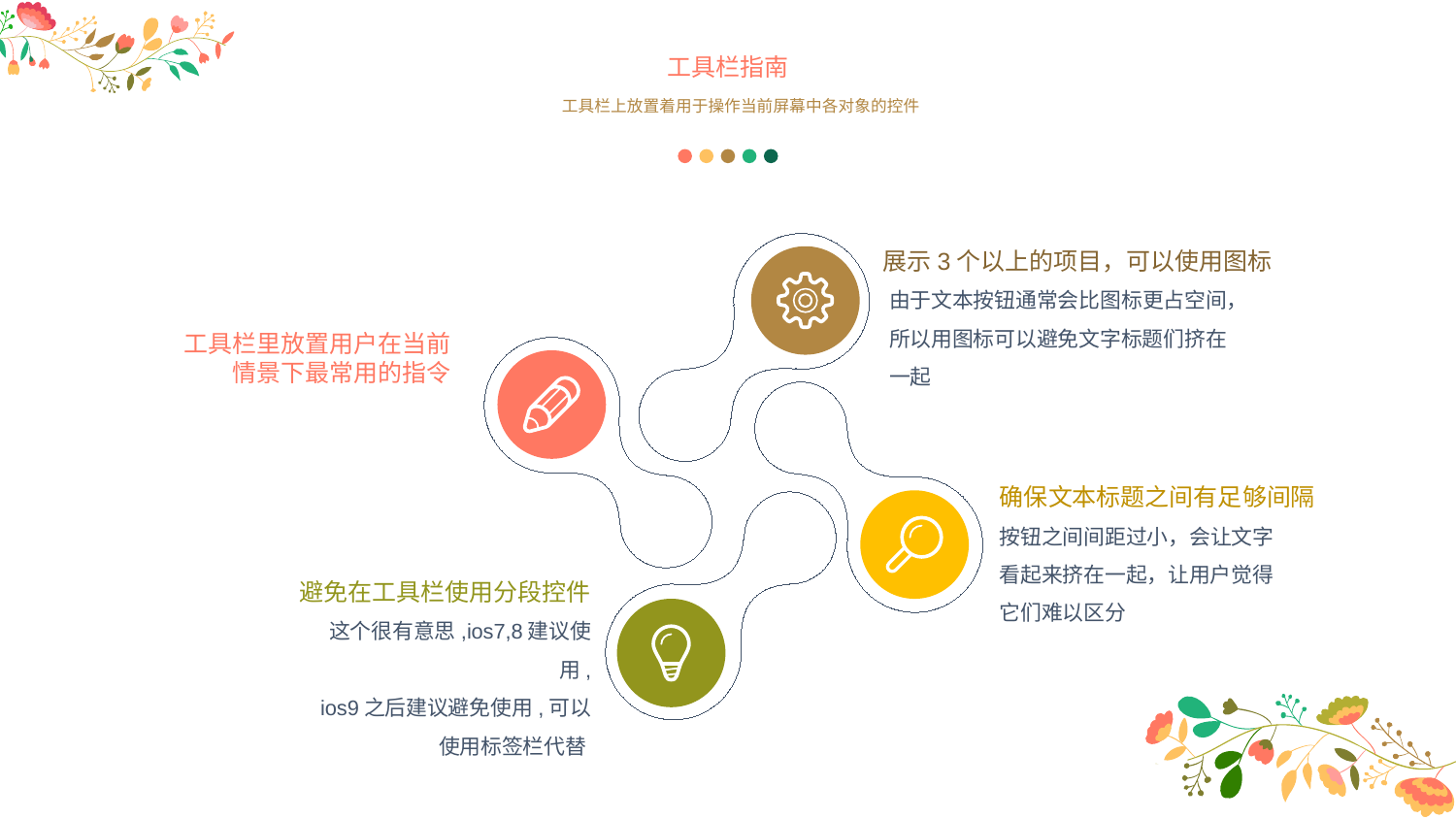

工具栏指南
工具栏上放置着用于操作当前屏幕中各对象的控件

展示3个以上的项目，可以使用图标

由于文本按钮通常会比图标更占空间，所以用图标可以避免文字标题们挤在一起

工具栏里放置用户在当前
情景下最常用的指令

确保文本标题之间有足够间隔

按钮之间间距过小，会让文字看起来挤在一起，让用户觉得它们难以区分

避免在工具栏使用分段控件
这个很有意思,ios7,8建议使用,
ios9之后建议避免使用,可以使用标签栏代替